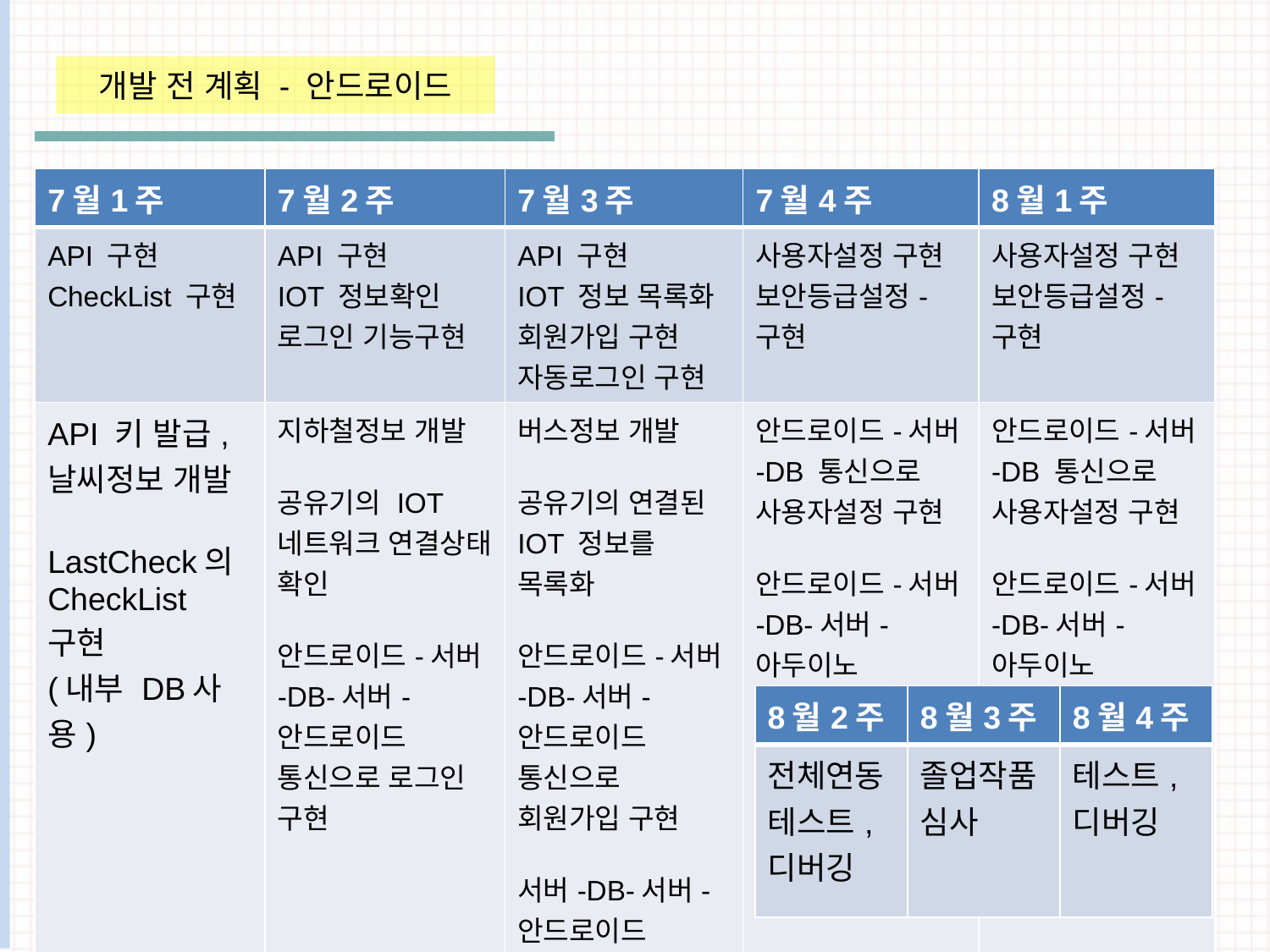

개발 전 계획 - 안드로이드
| 7월1주 | 7월2주 | 7월3주 | 7월4주 | 8월1주 |
| --- | --- | --- | --- | --- |
| API 구현 CheckList 구현 | API 구현 IOT 정보확인 로그인 기능구현 | API 구현 IOT 정보 목록화 회원가입 구현 자동로그인 구현 | 사용자설정 구현 보안등급설정- 구현 | 사용자설정 구현 보안등급설정- 구현 |
| API 키 발급, 날씨정보 개발 LastCheck의 CheckList 구현 (내부 DB사용) | 지하철정보 개발 공유기의 IOT 네트워크 연결상태 확인 안드로이드-서버-DB-서버-안드로이드 통신으로 로그인 구현 | 버스정보 개발 공유기의 연결된 IOT 정보를 목록화 안드로이드-서버-DB-서버-안드로이드 통신으로 회원가입 구현 서버-DB-서버-안드로이드 통신으로 자동로그인 구현 | 안드로이드-서버-DB 통신으로 사용자설정 구현 안드로이드-서버-DB-서버-아두이노 통신으로 보안등급구현 | 안드로이드-서버-DB 통신으로 사용자설정 구현 안드로이드-서버-DB-서버-아두이노 통신으로 보안등급구현 |
| 8월2주 | 8월3주 | 8월4주 |
| --- | --- | --- |
| 전체연동테스트, 디버깅 | 졸업작품심사 | 테스트, 디버깅 |